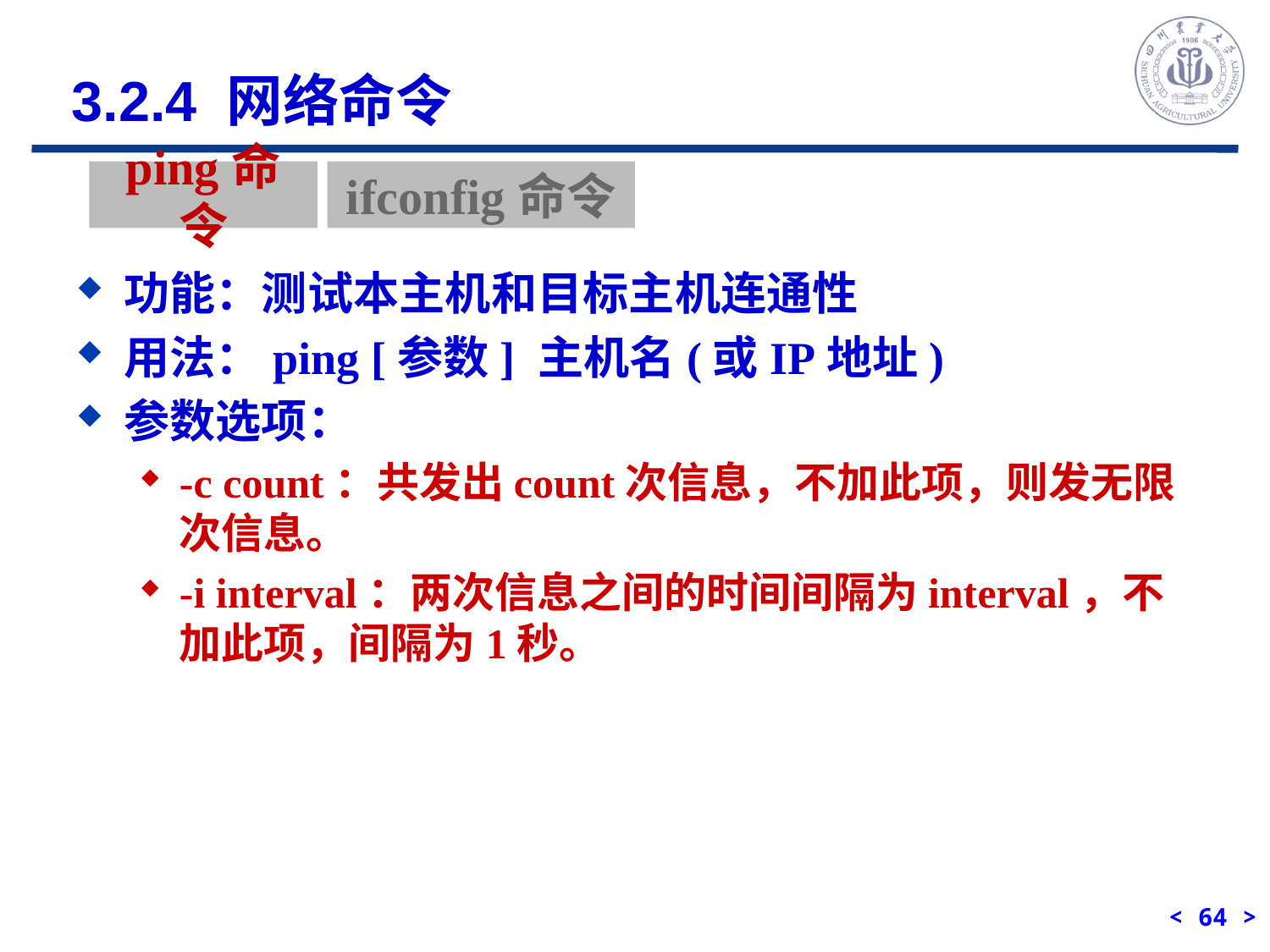

3.2.4 网络命令
ping命令
ifconfig命令
功能：测试本主机和目标主机连通性
用法：ping [参数] 主机名(或IP地址)
参数选项：
-c count：共发出count次信息，不加此项，则发无限次信息。
-i interval：两次信息之间的时间间隔为interval，不加此项，间隔为1秒。